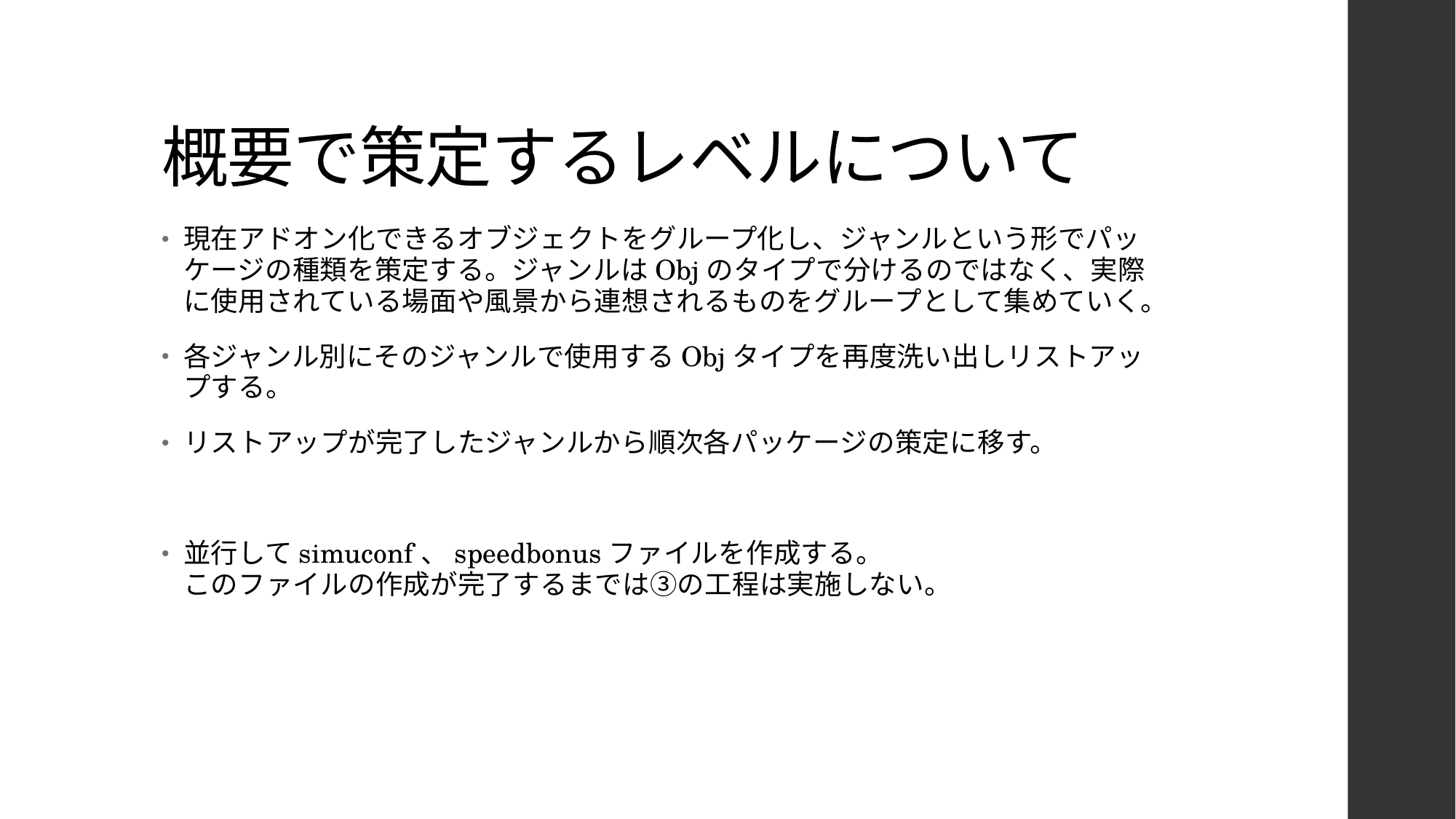

# 概要で策定するレベルについて
現在アドオン化できるオブジェクトをグループ化し、ジャンルという形でパッケージの種類を策定する。ジャンルはObjのタイプで分けるのではなく、実際に使用されている場面や風景から連想されるものをグループとして集めていく。
各ジャンル別にそのジャンルで使用するObjタイプを再度洗い出しリストアップする。
リストアップが完了したジャンルから順次各パッケージの策定に移す。

並行してsimuconf、speedbonusファイルを作成する。
このファイルの作成が完了するまでは③の工程は実施しない。